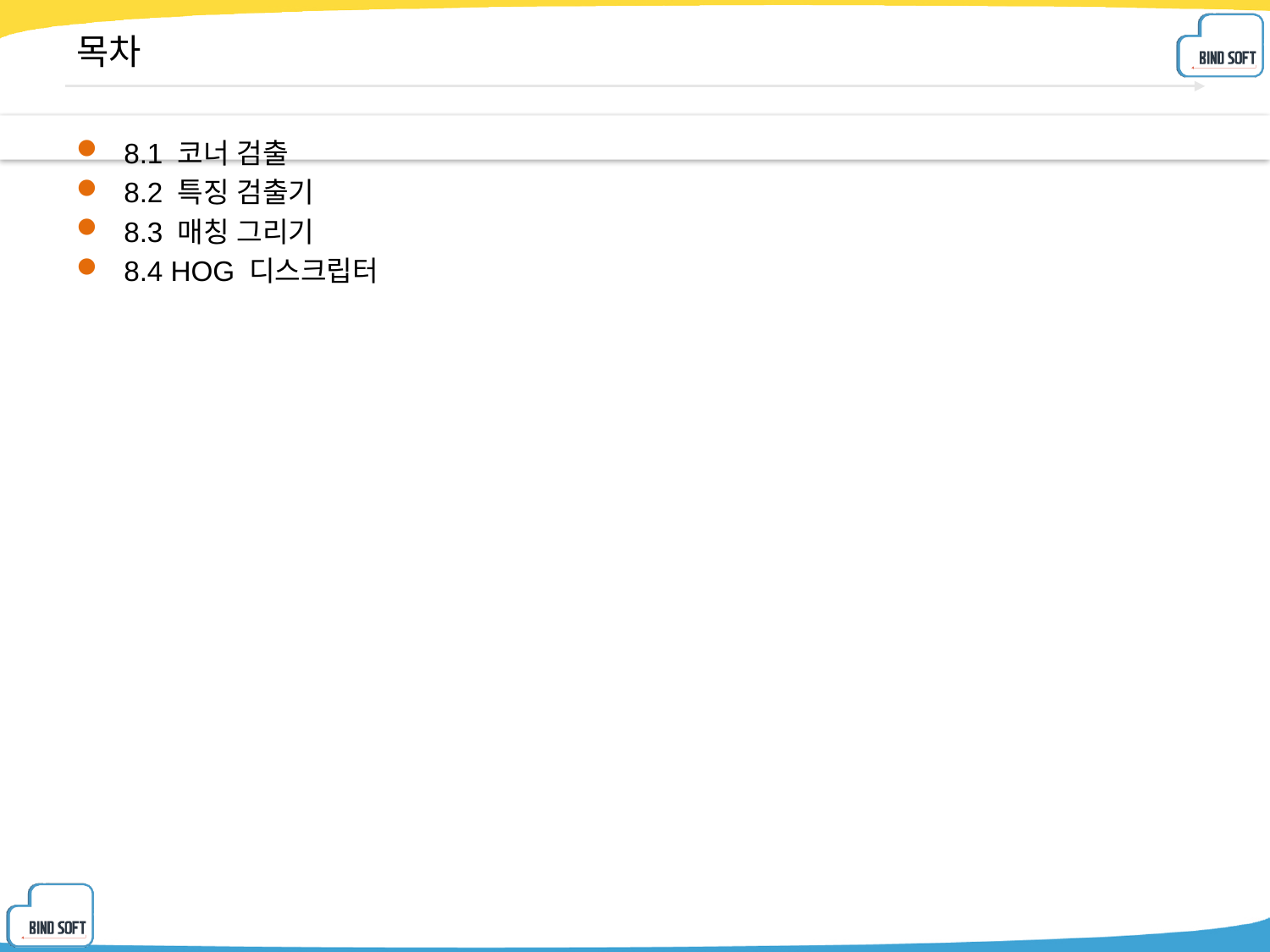

# 목차
8.1 코너 검출
8.2 특징 검출기
8.3 매칭 그리기
8.4 HOG 디스크립터